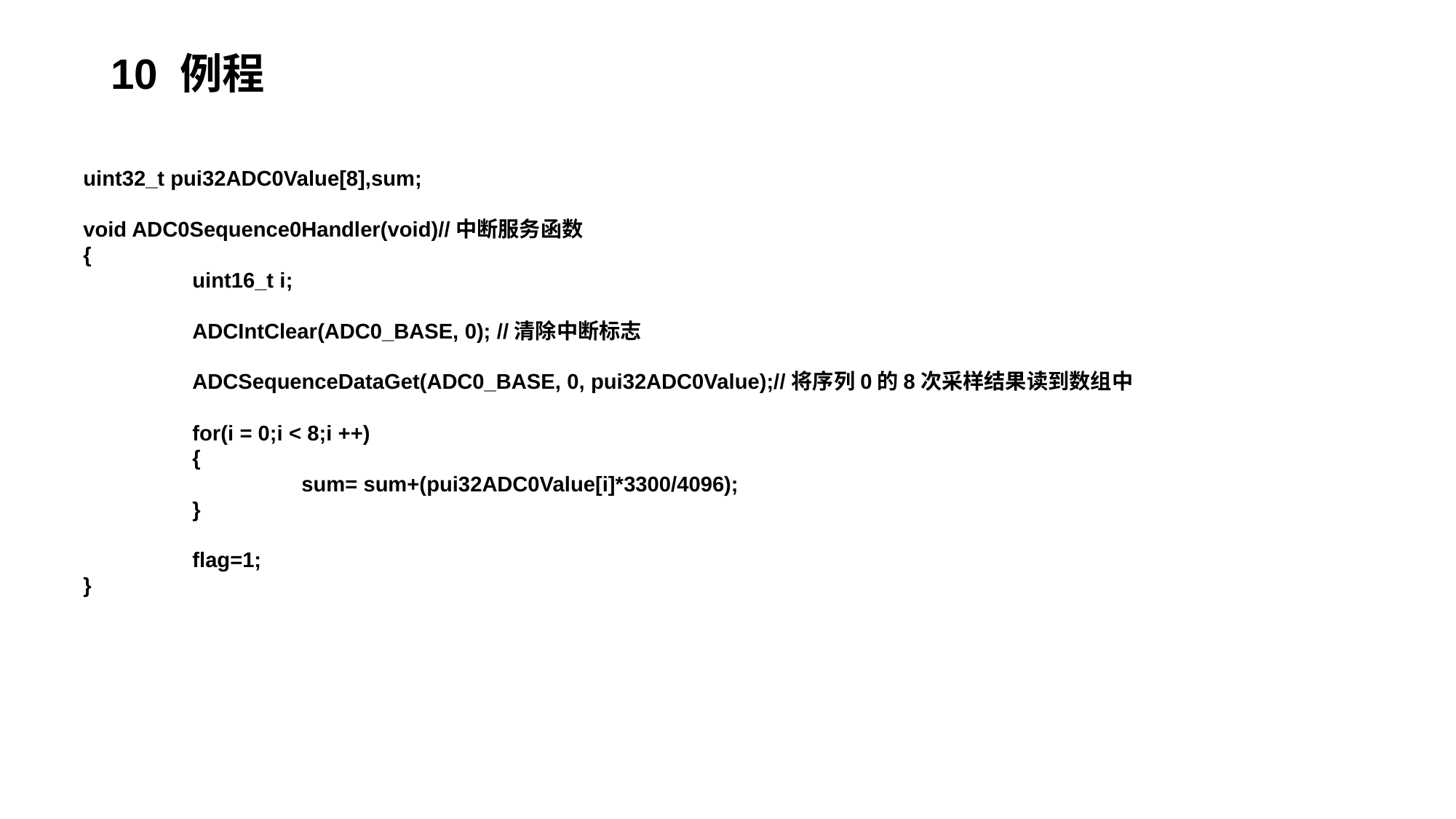

# 10 例程
uint32_t pui32ADC0Value[8],sum;

void ADC0Sequence0Handler(void)//中断服务函数
{
	uint16_t i;

	ADCIntClear(ADC0_BASE, 0); //清除中断标志

	ADCSequenceDataGet(ADC0_BASE, 0, pui32ADC0Value);//将序列0的8次采样结果读到数组中

	for(i = 0;i < 8;i ++)
	{
    		sum= sum+(pui32ADC0Value[i]*3300/4096);
	}

	flag=1;
}